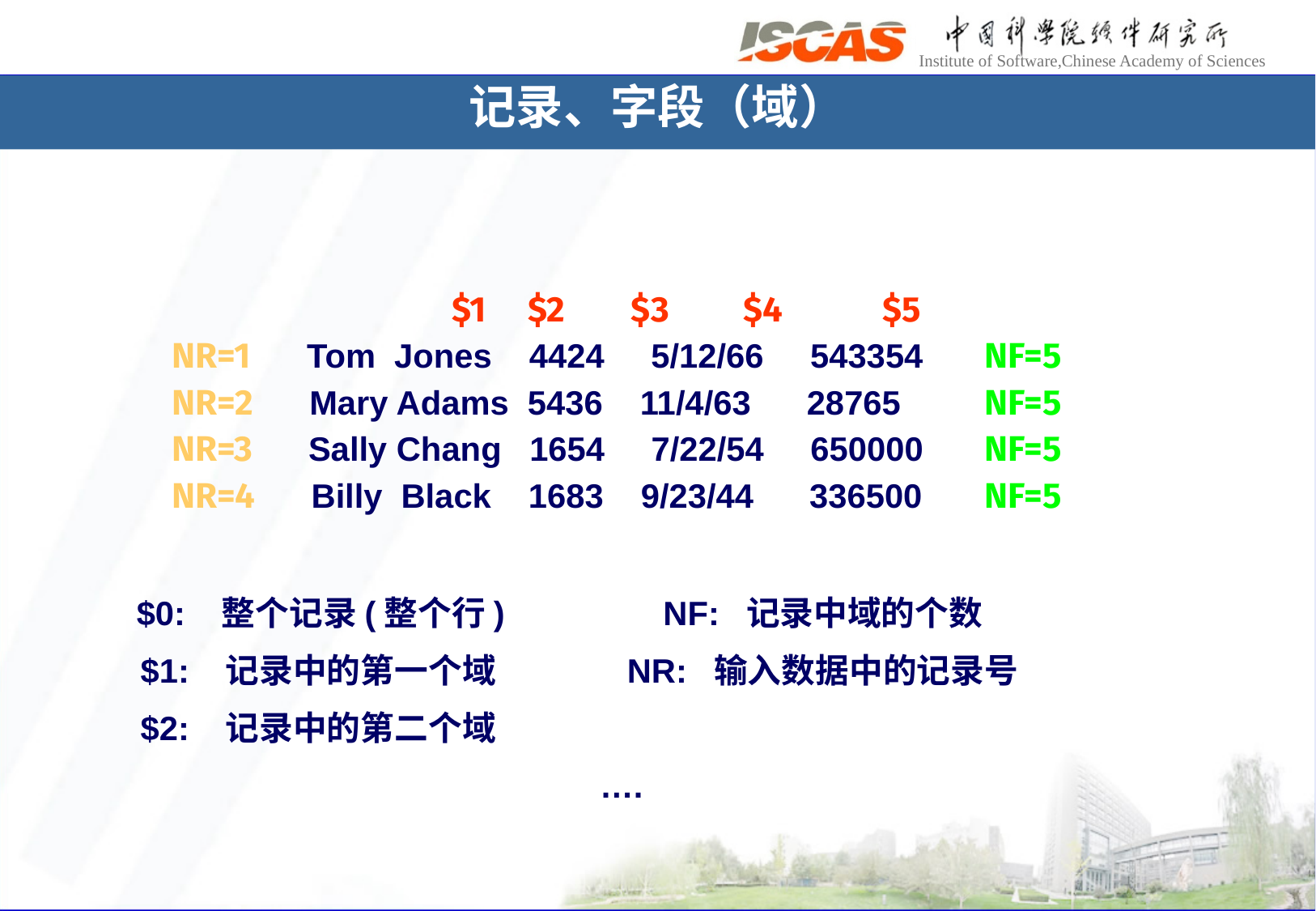

记录、字段（域）
                   $1     $2        $3         $4            $5
    NR=1      Tom  Jones    4424     5/12/66     543354   	NF=5
    NR=2      Mary Adams  5436    11/4/63      28765    	NF=5
    NR=3      Sally Chang   1654     7/22/54     650000	NF=5
    NR=4      Billy  Black    1683    9/23/44      336500  	NF=5

    $0:   整个记录(整个行)                 NF:  记录中域的个数
    $1:   记录中的第一个域                NR:  输入数据中的记录号
    $2:   记录中的第二个域
     ….